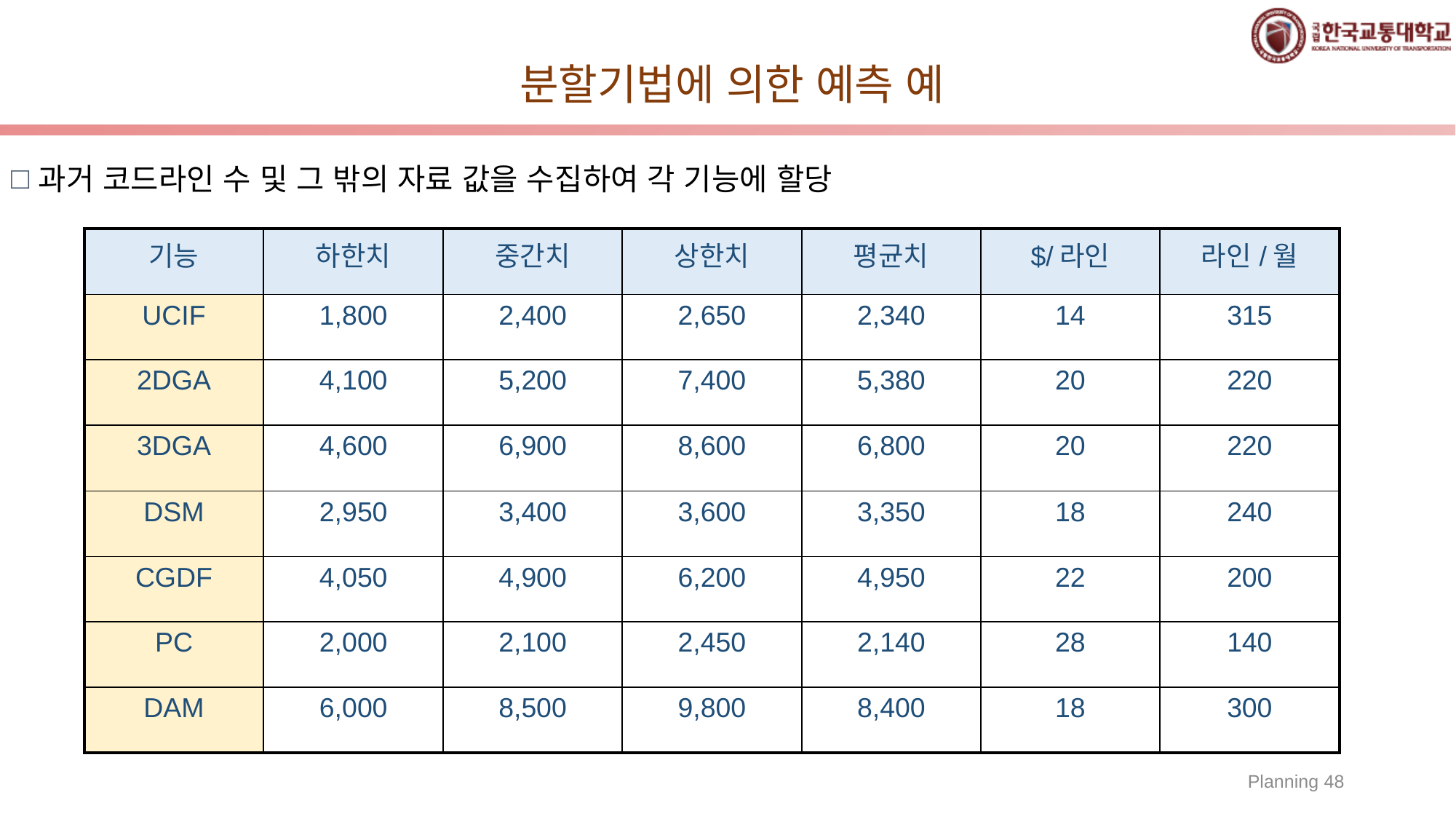

# 분할기법에 의한 예측 예
과거 코드라인 수 및 그 밖의 자료 값을 수집하여 각 기능에 할당
| 기능 | 하한치 | 중간치 | 상한치 | 평균치 | $/라인 | 라인/월 |
| --- | --- | --- | --- | --- | --- | --- |
| UCIF | 1,800 | 2,400 | 2,650 | 2,340 | 14 | 315 |
| 2DGA | 4,100 | 5,200 | 7,400 | 5,380 | 20 | 220 |
| 3DGA | 4,600 | 6,900 | 8,600 | 6,800 | 20 | 220 |
| DSM | 2,950 | 3,400 | 3,600 | 3,350 | 18 | 240 |
| CGDF | 4,050 | 4,900 | 6,200 | 4,950 | 22 | 200 |
| PC | 2,000 | 2,100 | 2,450 | 2,140 | 28 | 140 |
| DAM | 6,000 | 8,500 | 9,800 | 8,400 | 18 | 300 |
Planning 48